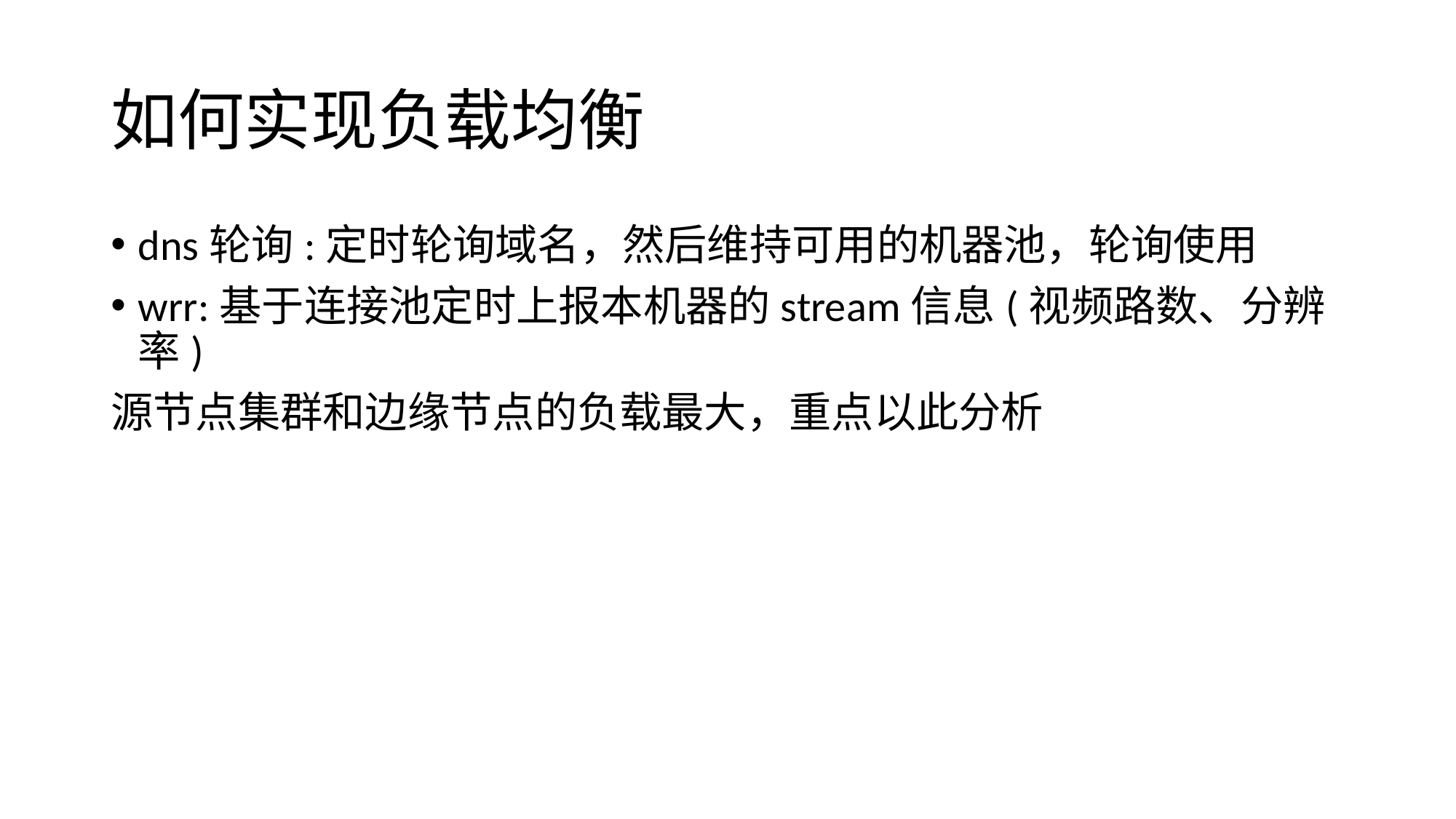

# 如何实现负载均衡
dns轮询:定时轮询域名，然后维持可用的机器池，轮询使用
wrr:基于连接池定时上报本机器的stream信息(视频路数、分辨率)
源节点集群和边缘节点的负载最大，重点以此分析